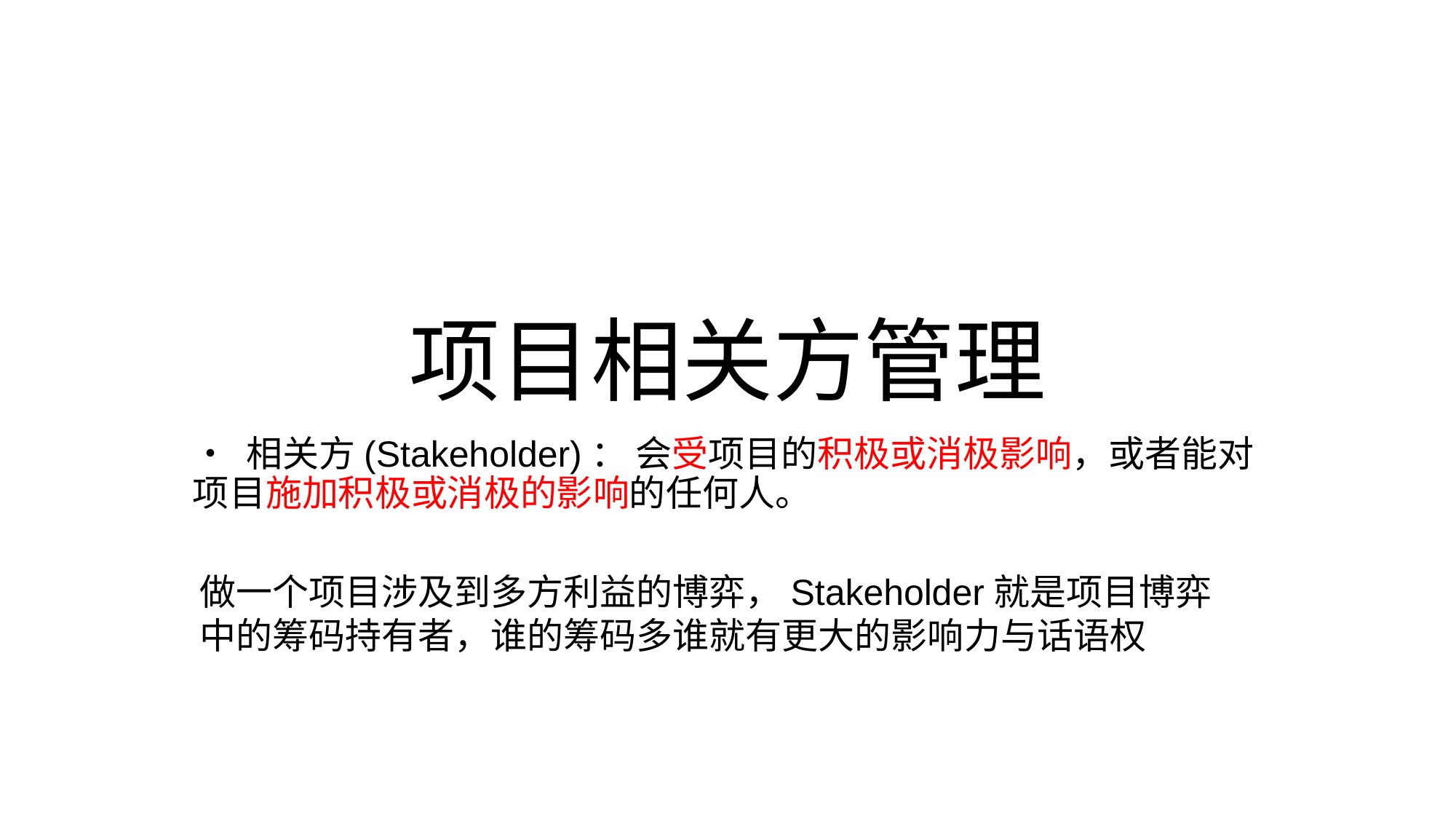

# 项目相关方管理
• 相关方(Stakeholder)： 会受项目的积极或消极影响，或者能对项目施加积极或消极的影响的任何人。
做一个项目涉及到多方利益的博弈，Stakeholder就是项目博弈中的筹码持有者，谁的筹码多谁就有更大的影响力与话语权